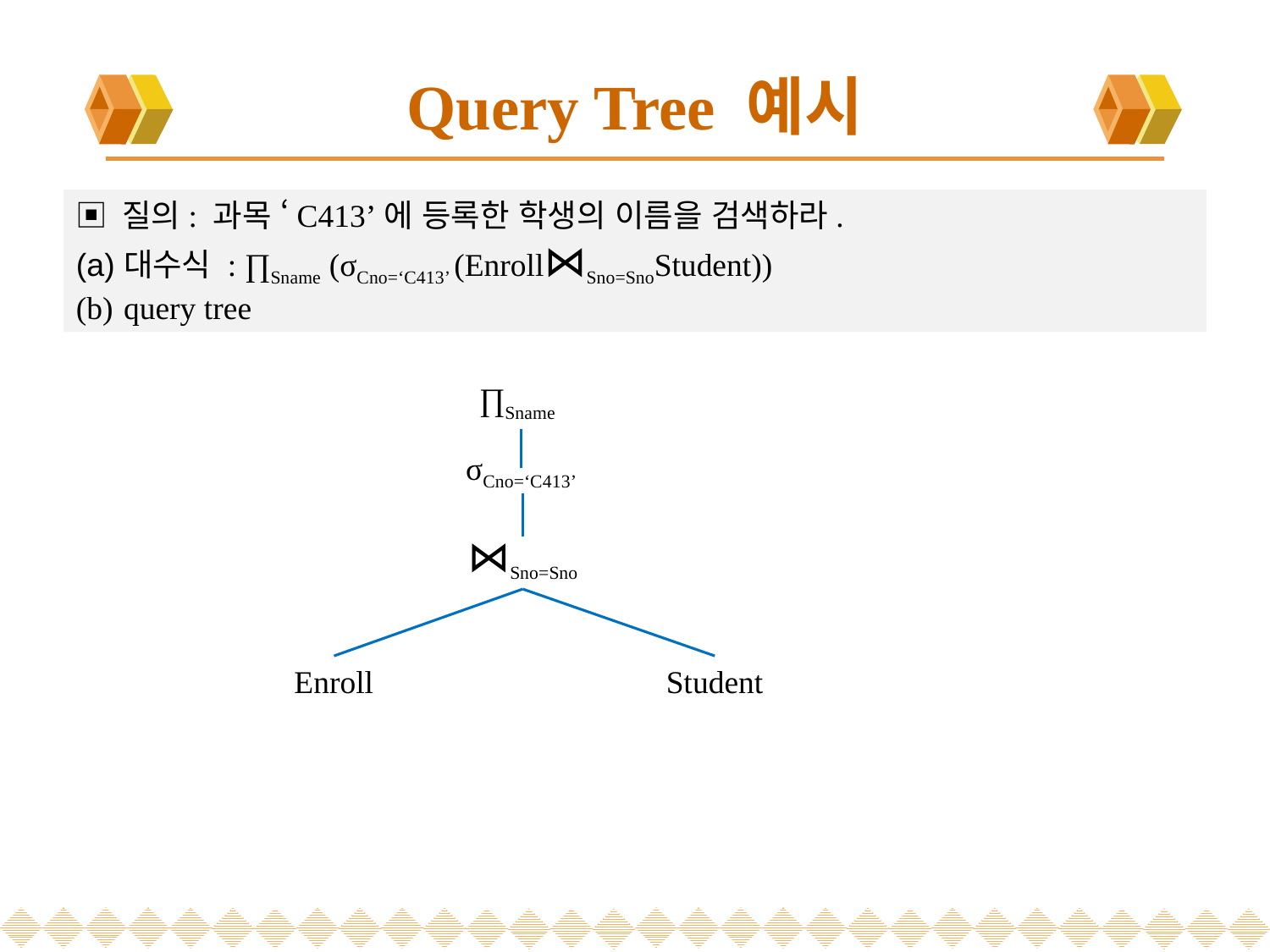

# Query Tree 예시
▣ 질의: 과목 ‘C413’에 등록한 학생의 이름을 검색하라.
대수식 : ∏Sname (σCno=‘C413’ (Enroll⋈Sno=SnoStudent))
query tree
∏Sname
σCno=‘C413’
⋈Sno=Sno
Enroll
Student